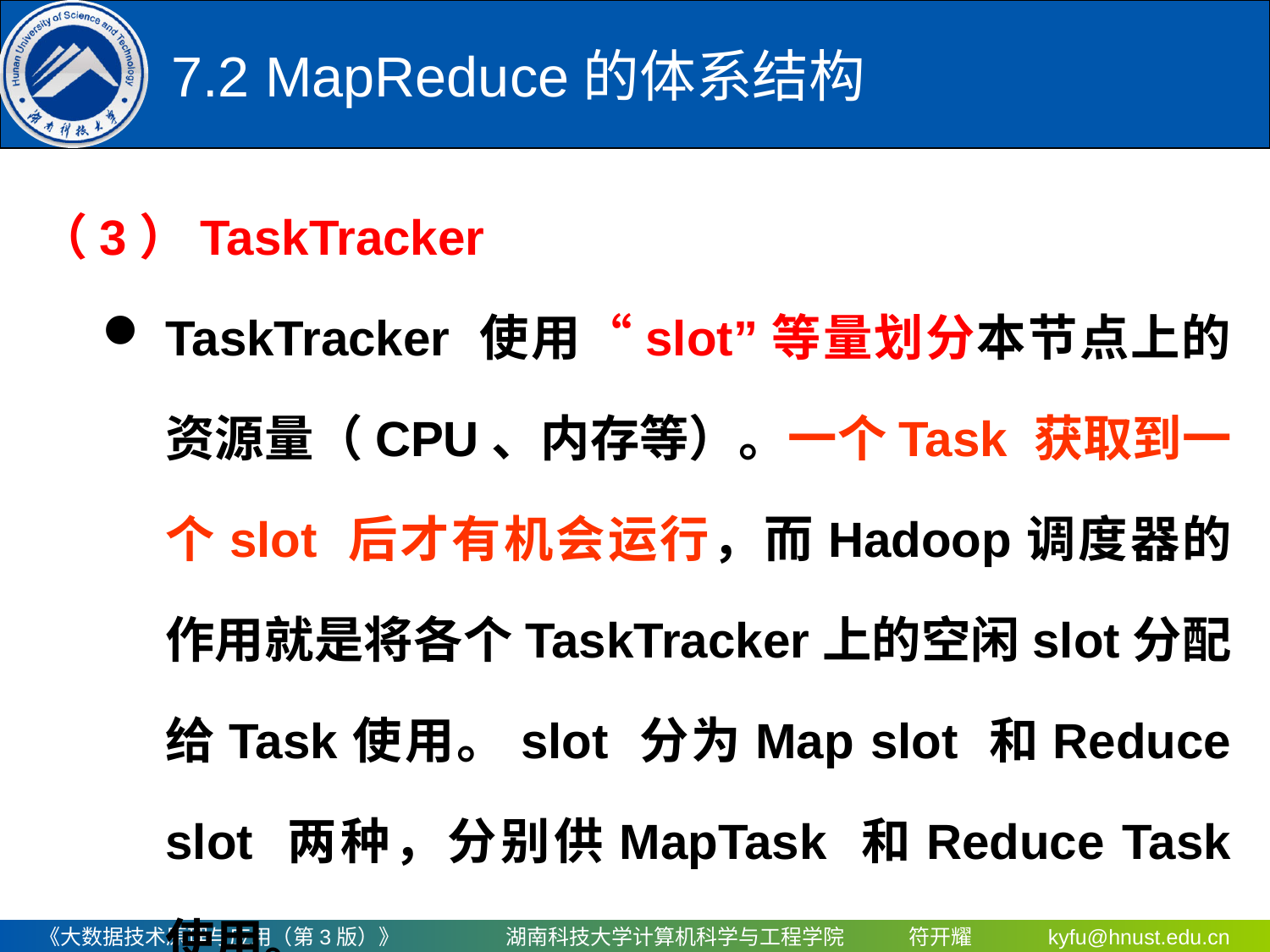

7.2 MapReduce的体系结构
（3）TaskTracker
TaskTracker 使用“slot”等量划分本节点上的资源量（CPU、内存等）。一个Task 获取到一个slot 后才有机会运行，而Hadoop调度器的作用就是将各个TaskTracker上的空闲slot分配给Task使用。slot 分为Map slot 和Reduce slot 两种，分别供MapTask 和Reduce Task 使用。